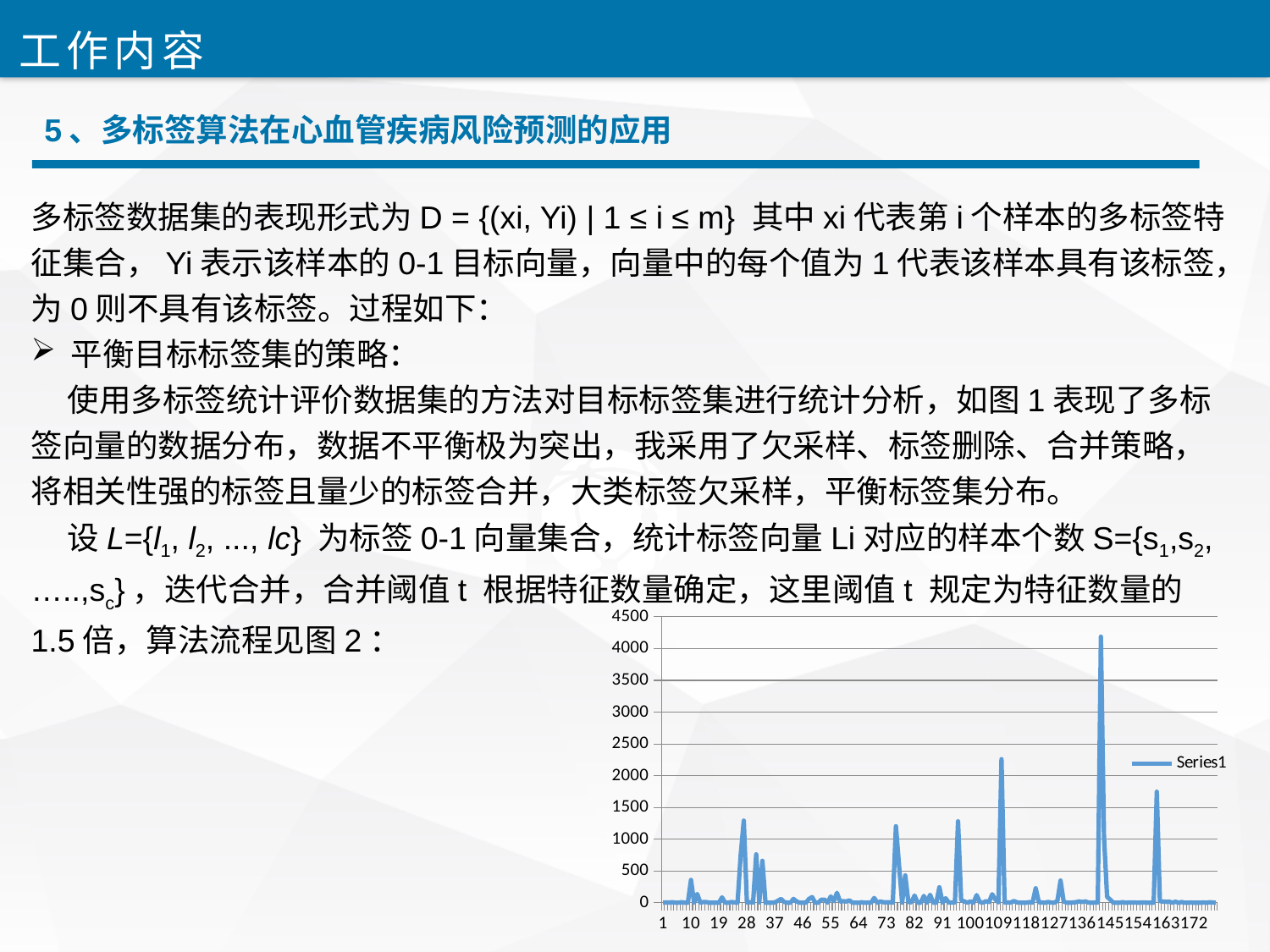

工作内容
5、多标签算法在心血管疾病风险预测的应用

多标签数据集的表现形式为D = {(xi, Yi) | 1 ≤ i ≤ m} 其中xi代表第i个样本的多标签特征集合，Yi表示该样本的0-1目标向量，向量中的每个值为1代表该样本具有该标签，为0则不具有该标签。过程如下：
平衡目标标签集的策略：
    使用多标签统计评价数据集的方法对目标标签集进行统计分析，如图1表现了多标签向量的数据分布，数据不平衡极为突出，我采用了欠采样、标签删除、合并策略，将相关性强的标签且量少的标签合并，大类标签欠采样，平衡标签集分布。
    设L={l1, l2, ..., lc} 为标签0-1向量集合，统计标签向量Li对应的样本个数S={s1,s2,…..,sc}，迭代合并，合并阈值t 根据特征数量确定，这里阈值t 规定为特征数量的1.5倍，算法流程见图2：

### Chart

| Category |  |
|---|---|